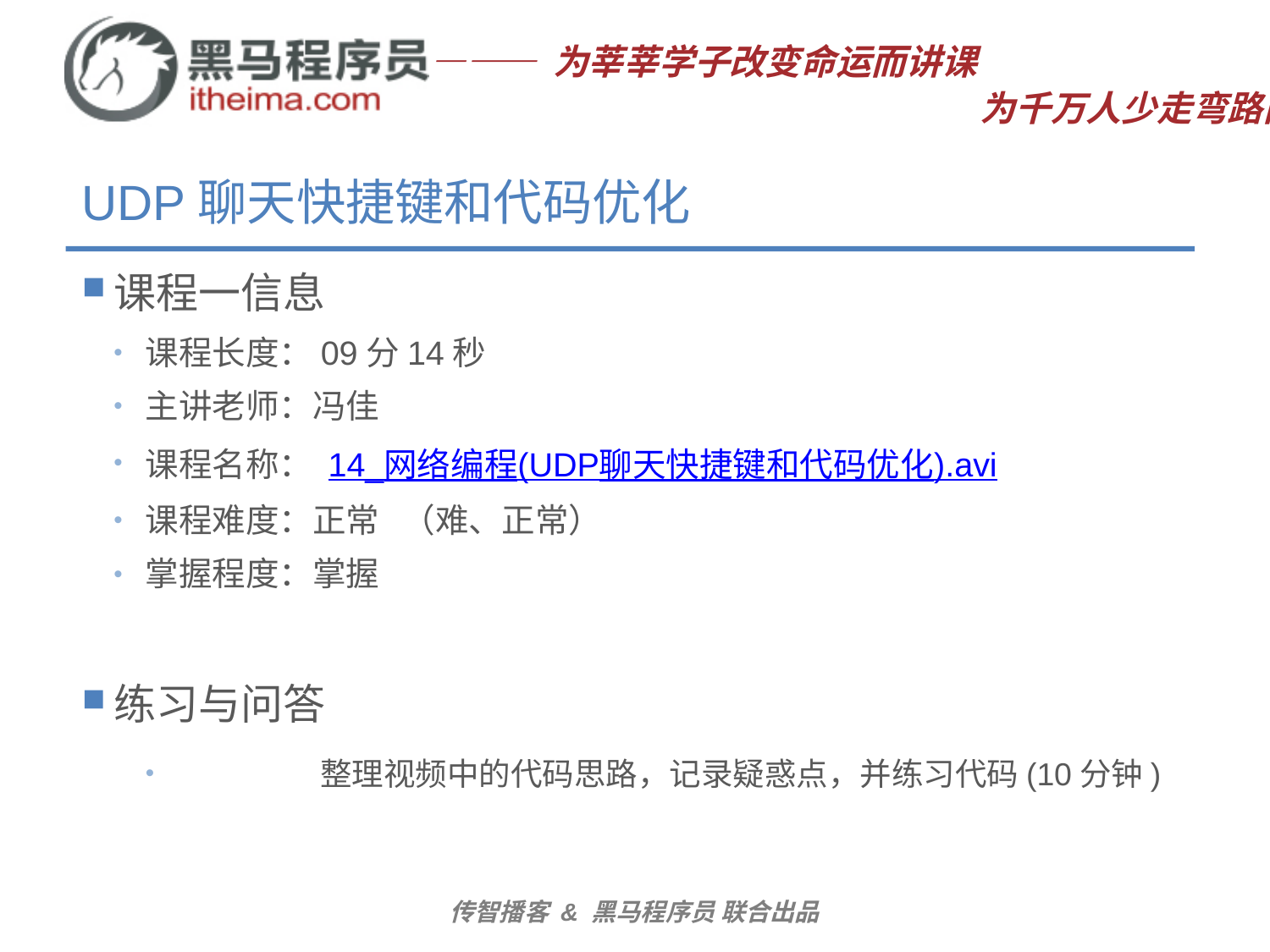

# UDP聊天快捷键和代码优化
课程一信息
课程长度：09分14秒
主讲老师：冯佳
课程名称： 14_网络编程(UDP聊天快捷键和代码优化).avi
课程难度：正常   （难、正常）
掌握程度：掌握

练习与问答
	整理视频中的代码思路，记录疑惑点，并练习代码(10分钟)